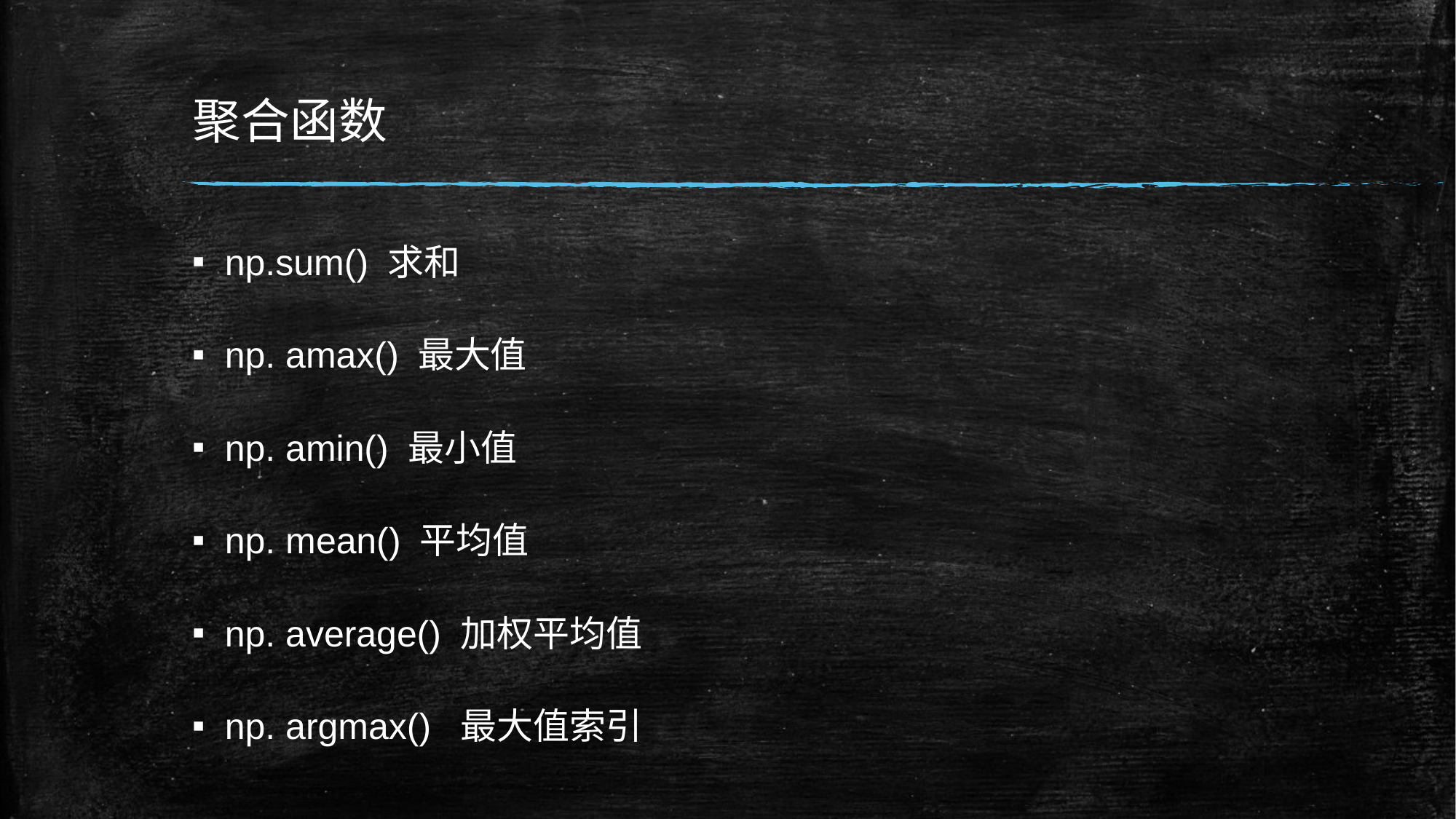

# 聚合函数
np.sum() 求和
np. amax() 最大值
np. amin() 最小值
np. mean() 平均值
np. average() 加权平均值
np. argmax()  最大值索引